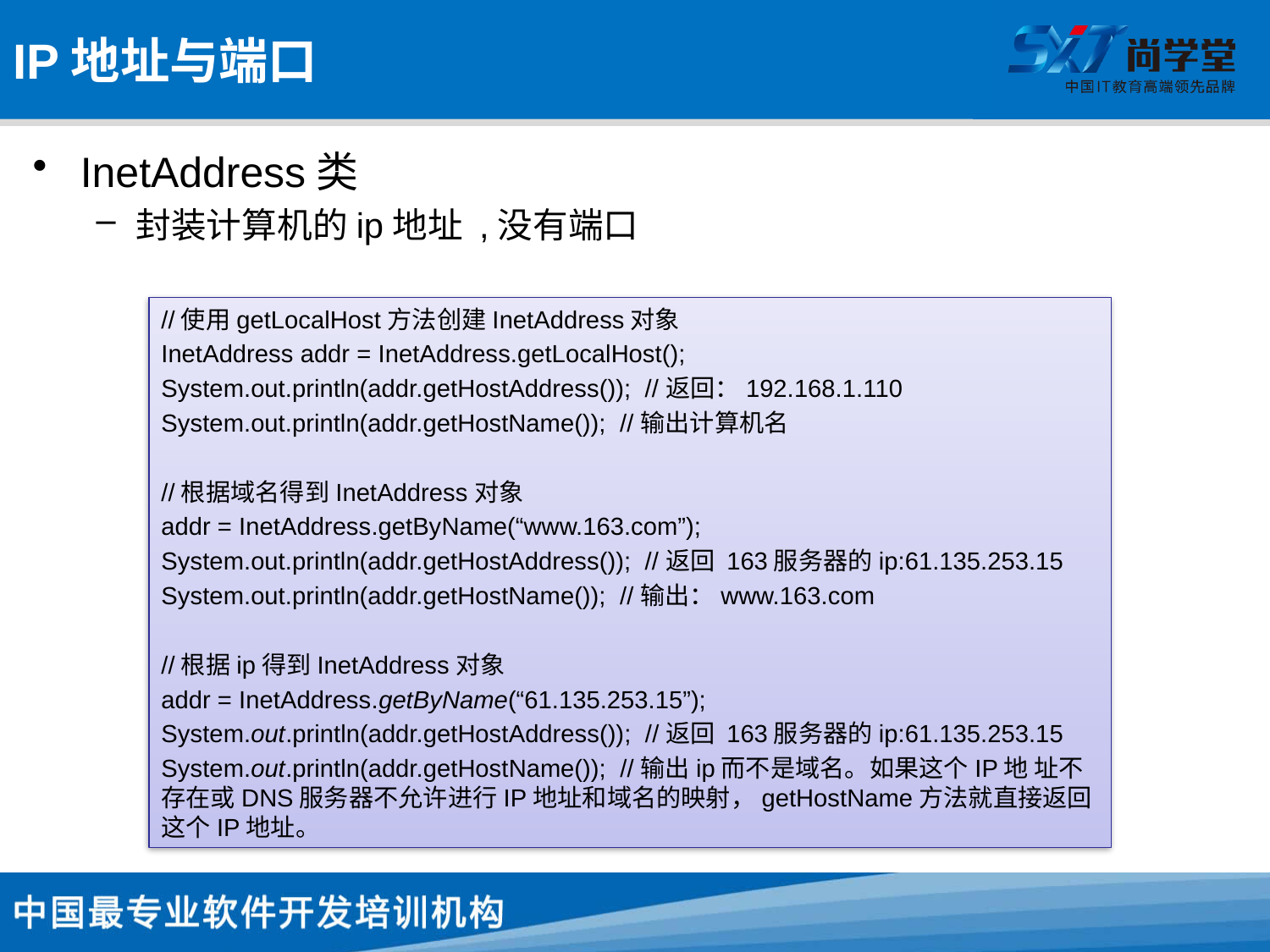

# IP地址与端口
InetAddress类
封装计算机的ip地址 ,没有端口

//使用getLocalHost方法创建InetAddress对象
InetAddress addr = InetAddress.getLocalHost();
System.out.println(addr.getHostAddress());  //返回：192.168.1.110
System.out.println(addr.getHostName());  //输出计算机名

//根据域名得到InetAddress对象
addr = InetAddress.getByName(“www.163.com”);
System.out.println(addr.getHostAddress());  //返回 163服务器的ip:61.135.253.15
System.out.println(addr.getHostName());  //输出：www.163.com

//根据ip得到InetAddress对象
addr = InetAddress.getByName(“61.135.253.15”);
System.out.println(addr.getHostAddress());  //返回 163服务器的ip:61.135.253.15
System.out.println(addr.getHostName());  //输出ip而不是域名。如果这个IP地 址不存在或DNS服务器不允许进行IP地址和域名的映射，getHostName方法就直接返回这个IP地址。